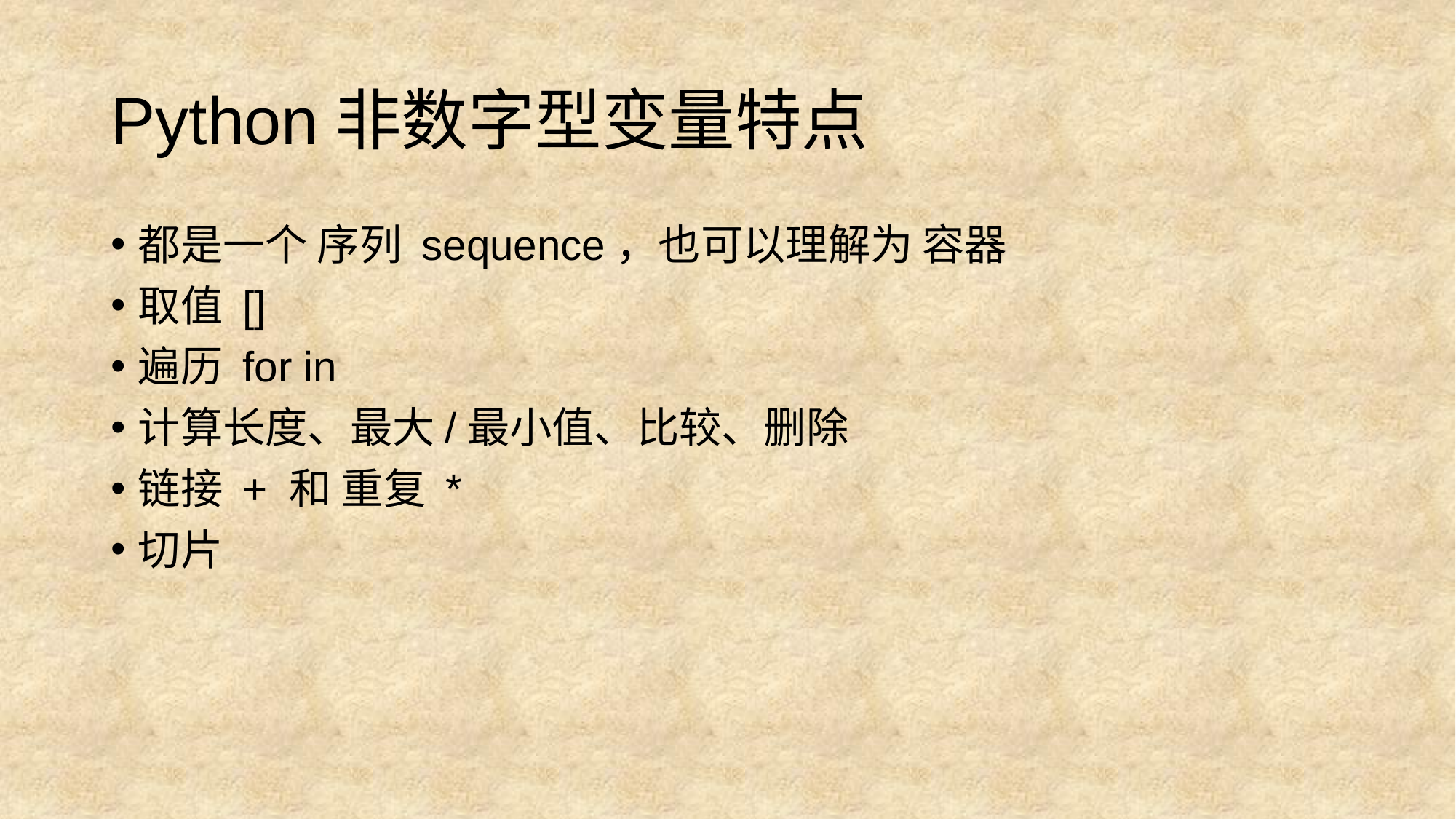

# Python非数字型变量特点
都是一个 序列 sequence，也可以理解为 容器
取值 []
遍历 for in
计算长度、最大/最小值、比较、删除
链接 + 和 重复 *
切片